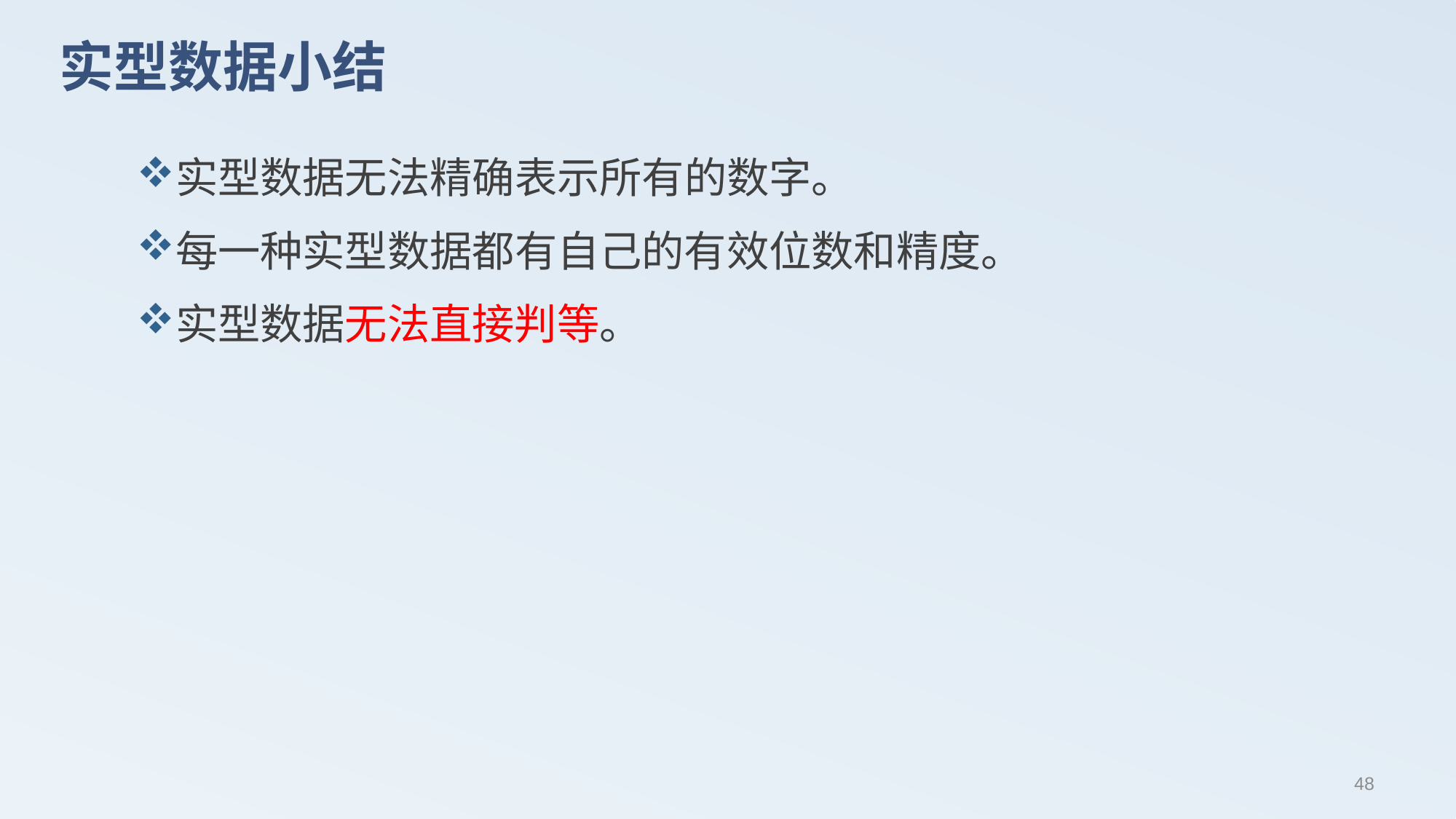

# 实型数据小结
实型数据无法精确表示所有的数字。
每一种实型数据都有自己的有效位数和精度。
实型数据无法直接判等。